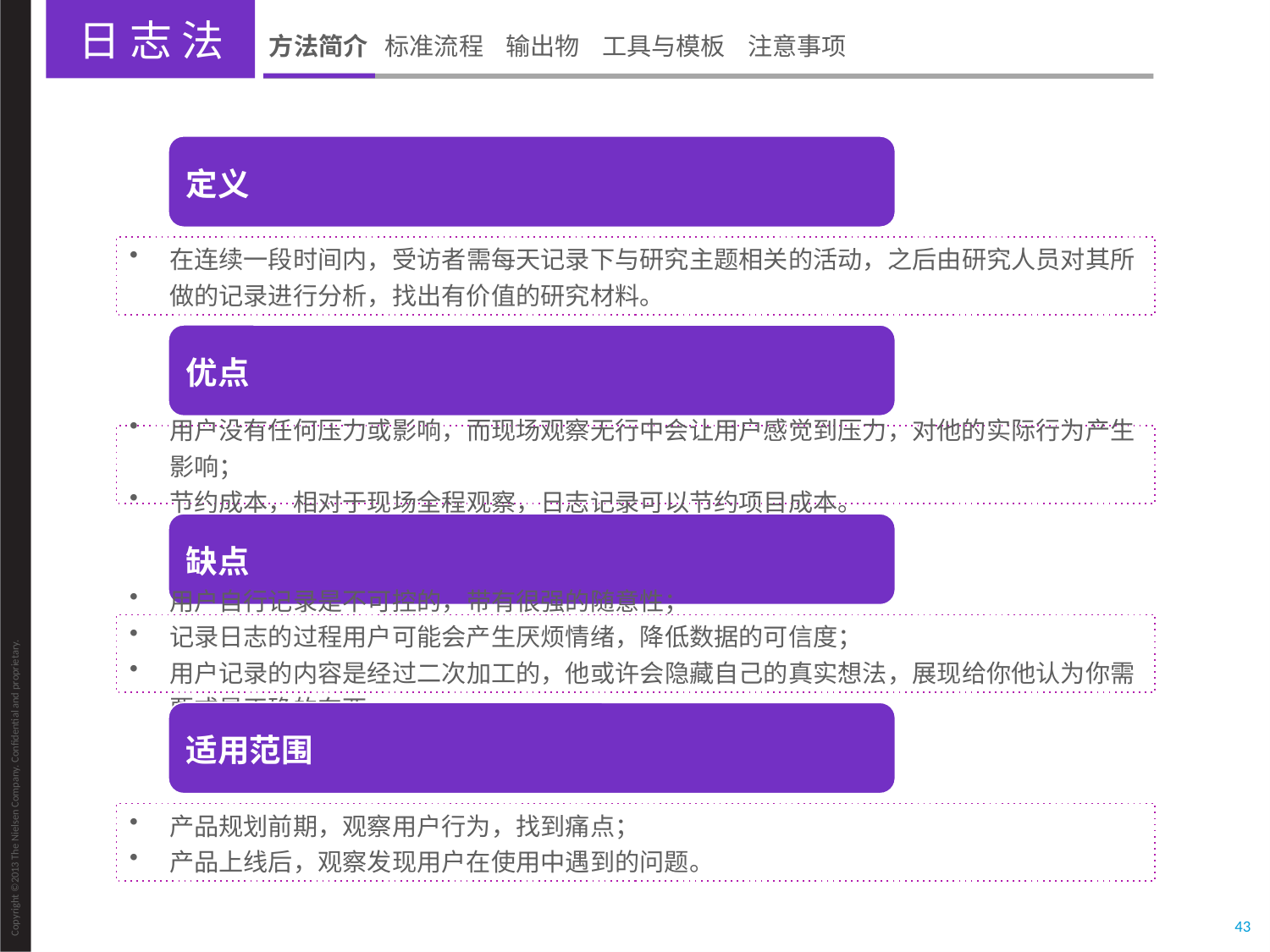

日 志 法
方法简介   标准流程    输出物    工具与模板    注意事项

定义
优点
缺点
用户没有任何压力或影响，而现场观察无行中会让用户感觉到压力，对他的实际行为产生影响；
用户自行记录是不可控的，带有很强的随意性；
适用范围
产品规划前期，观察用户行为，找到痛点；
记录日志的过程用户可能会产生厌烦情绪，降低数据的可信度；
在连续一段时间内，受访者需每天记录下与研究主题相关的活动，之后由研究人员对其所做的记录进行分析，找出有价值的研究材料。
节约成本，相对于现场全程观察，日志记录可以节约项目成本。
用户记录的内容是经过二次加工的，他或许会隐藏自己的真实想法，展现给你他认为你需要或是正确的东西。
产品上线后，观察发现用户在使用中遇到的问题。